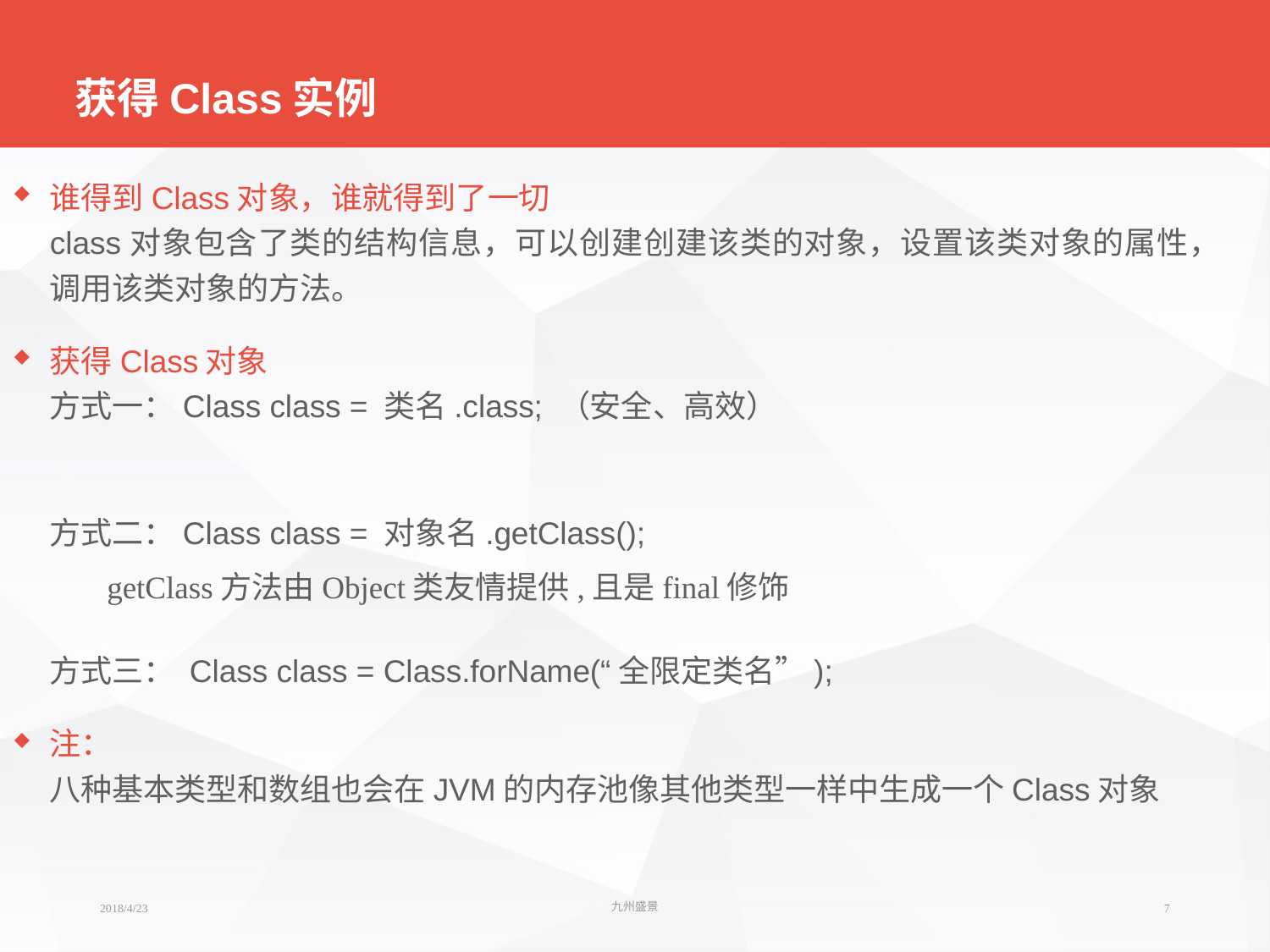

# 获得Class实例
谁得到Class对象，谁就得到了一切
class对象包含了类的结构信息，可以创建创建该类的对象，设置该类对象的属性，调用该类对象的方法。
获得Class对象
方式一：Class class = 类名.class; （安全、高效）

方式二：Class class = 对象名.getClass();
	   getClass方法由Object类友情提供,且是final修饰

方式三： Class class = Class.forName(“全限定类名”);
注：
八种基本类型和数组也会在JVM的内存池像其他类型一样中生成一个Class对象
2018/4/23
九州盛景
7